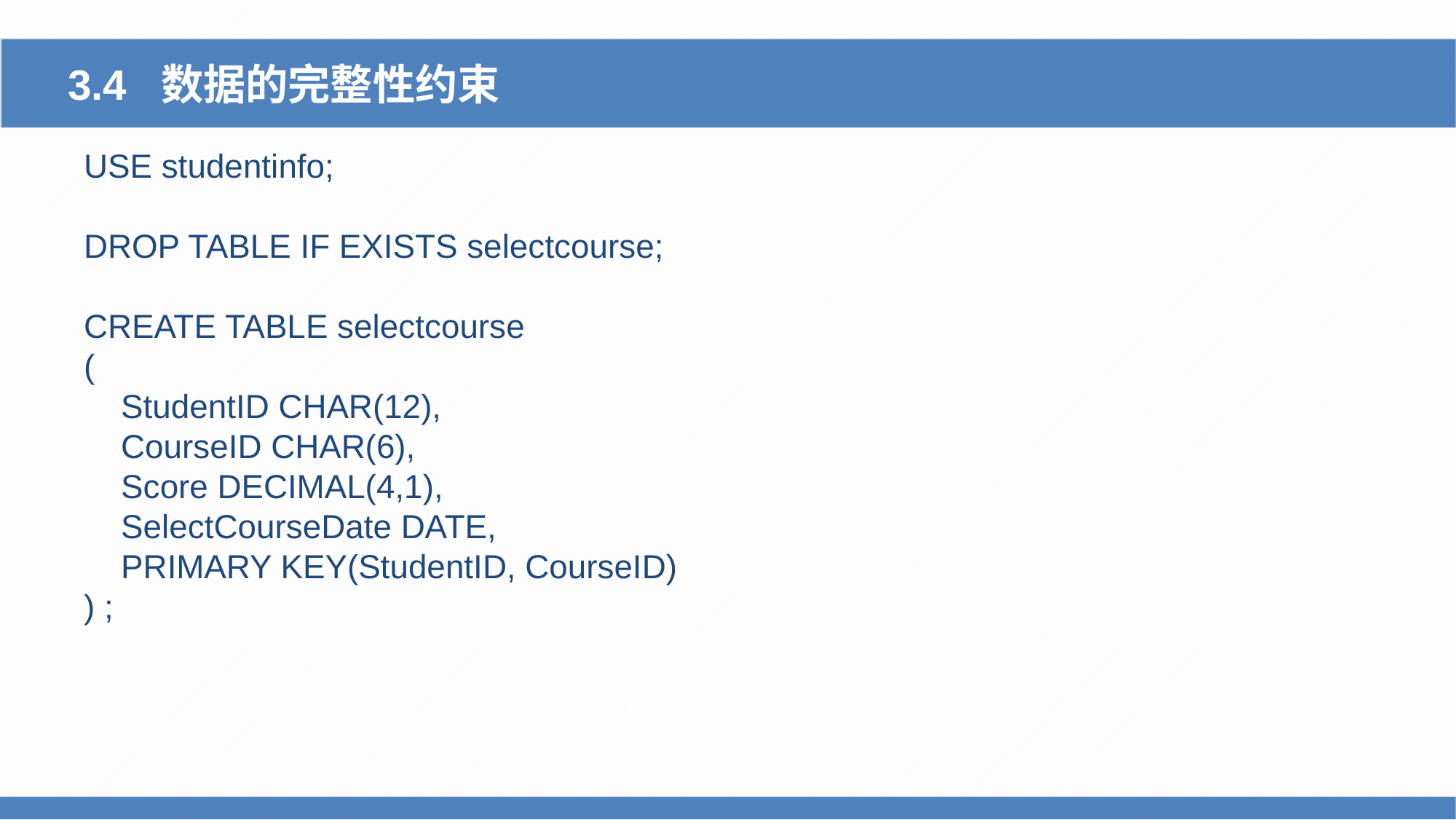

3.4  数据的完整性约束
USE studentinfo;

DROP TABLE IF EXISTS selectcourse;

CREATE TABLE selectcourse
(
    StudentID CHAR(12),
    CourseID CHAR(6),
    Score DECIMAL(4,1),
    SelectCourseDate DATE,
    PRIMARY KEY(StudentID, CourseID)
) ;